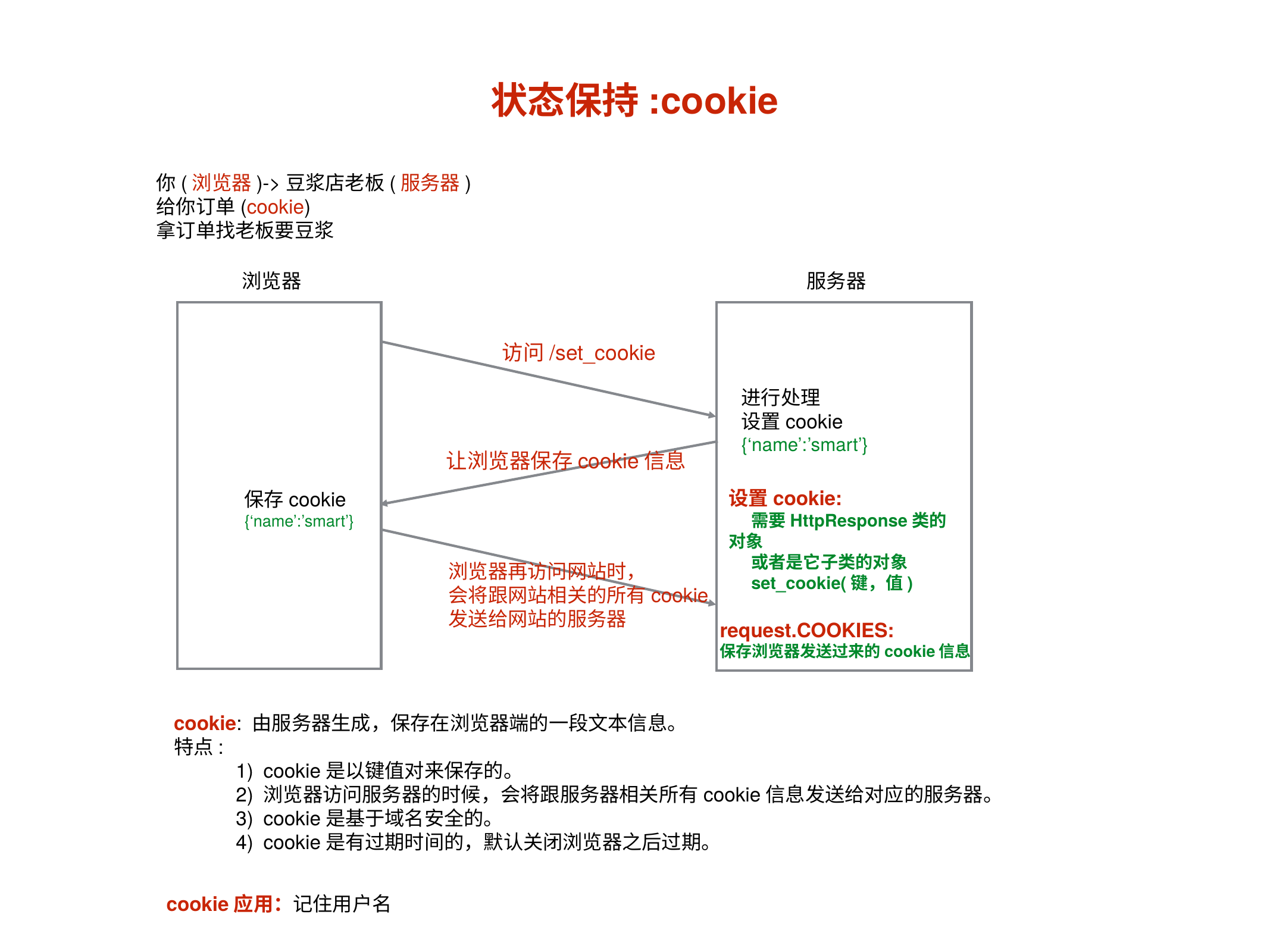

状态保持:cookie
你(浏览器)->豆浆店老板(服务器)
给你订单(cookie)
拿订单找老板要豆浆
浏览器
服务器

访问/set_cookie

进行处理
设置cookie
{‘name’:’smart’}
让浏览器保存cookie信息

保存cookie
{‘name’:’smart’}
设置cookie:
需要HttpResponse类的对象
或者是它子类的对象
set_cookie(键，值)

浏览器再访问网站时，
会将跟网站相关的所有cookie
发送给网站的服务器
request.COOKIES:
保存浏览器发送过来的cookie信息
cookie: 由服务器生成，保存在浏览器端的一段文本信息。
特点:
cookie是以键值对来保存的。
浏览器访问服务器的时候，会将跟服务器相关所有cookie信息发送给对应的服务器。
cookie是基于域名安全的。
cookie是有过期时间的，默认关闭浏览器之后过期。
cookie应用：记住用户名